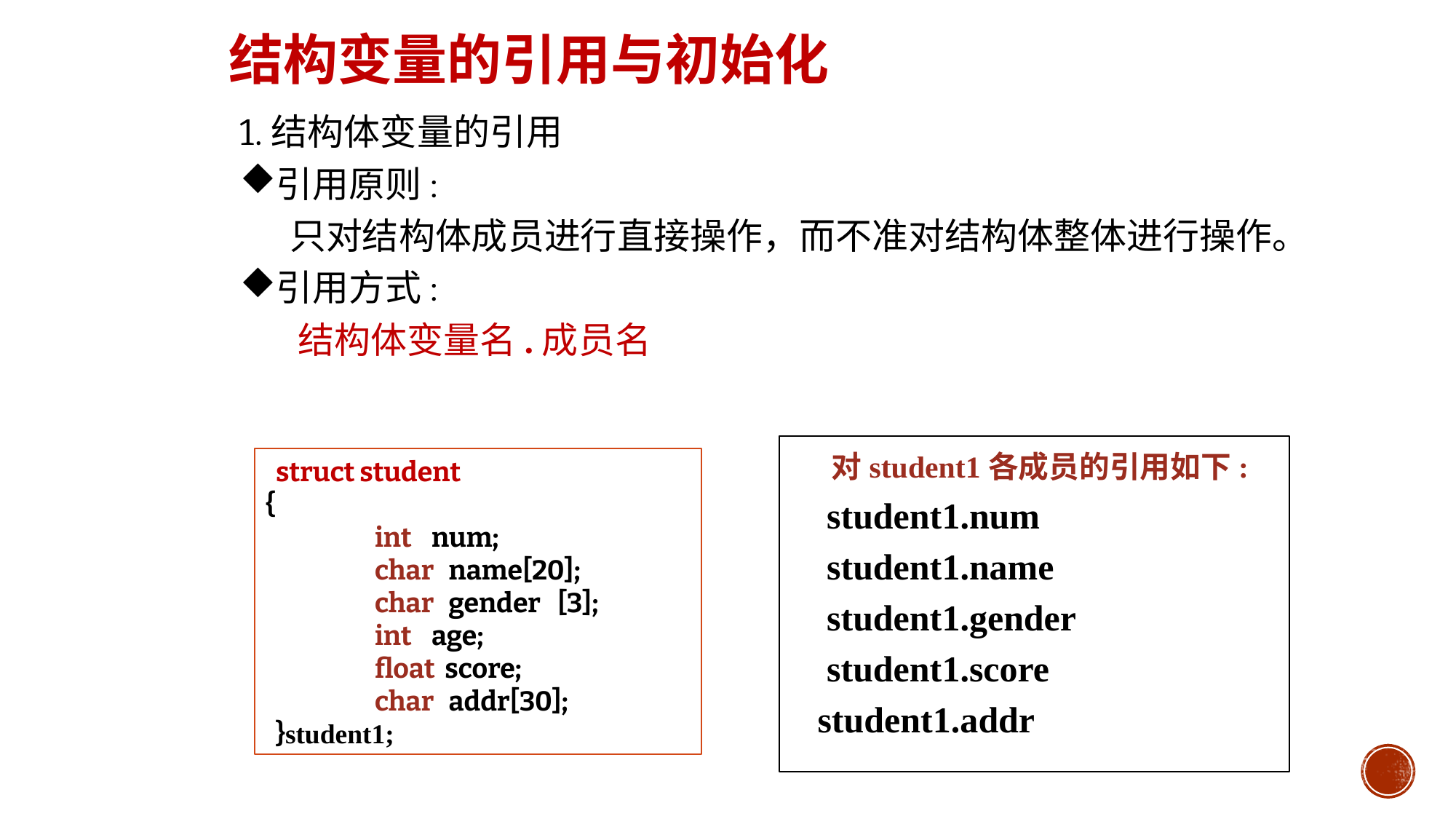

# 结构变量的引用与初始化
1.结构体变量的引用
引用原则:
     只对结构体成员进行直接操作，而不准对结构体整体进行操作。
引用方式:
      结构体变量名.成员名
    对student1各成员的引用如下:
    student1.num
    student1.name
    student1.gender
    student1.score
   student1.addr
  struct student
{
 	int    num;
   	char   name[20];
   	char   gender [3];
   	int    age;
   	float  score;
   	char   addr[30];
  }student1;
18